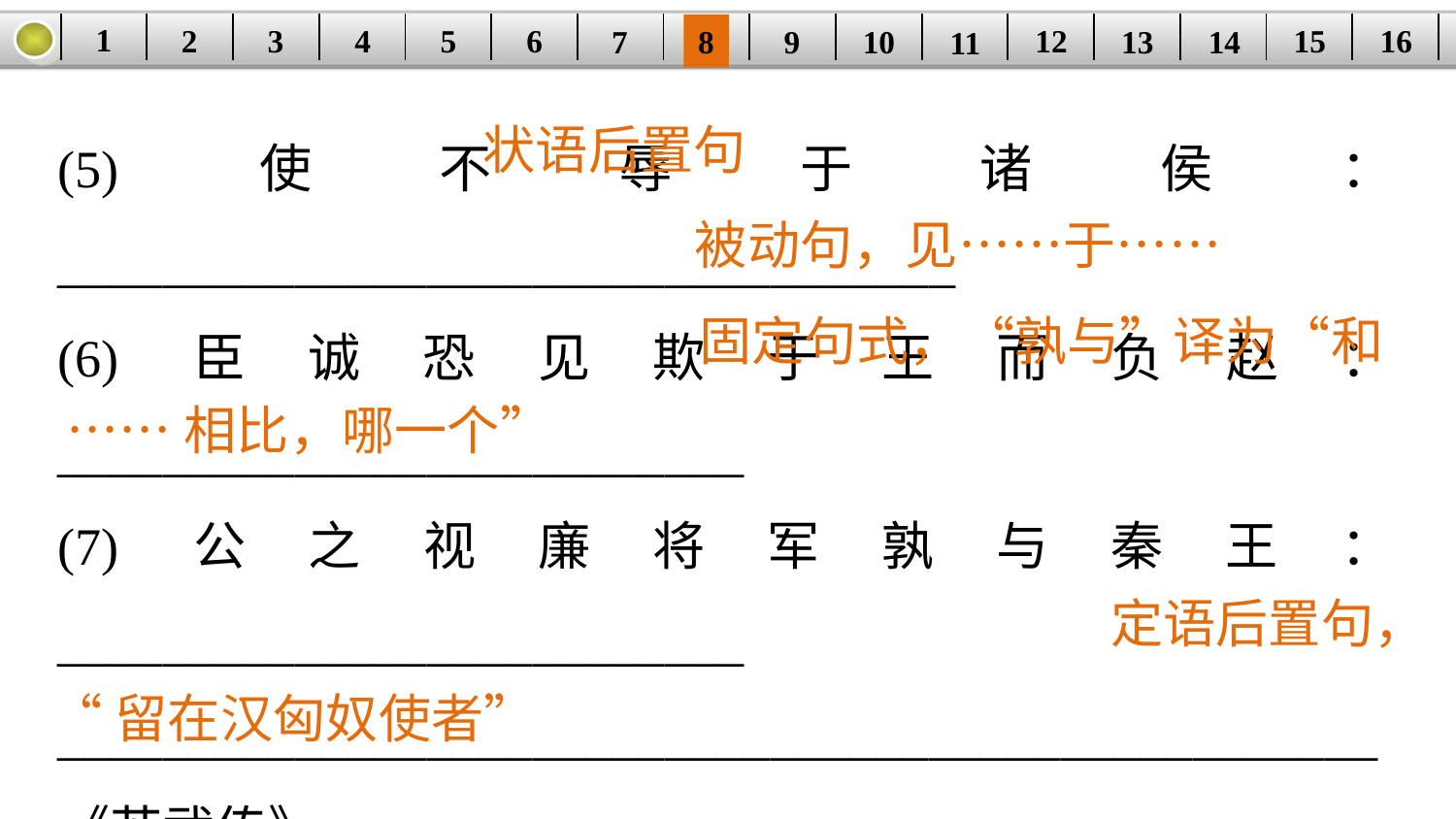

1
2
3
4
16
|  |  |  |  |  |  |  |  |  |  |  |  |  |  |  |  |
| --- | --- | --- | --- | --- | --- | --- | --- | --- | --- | --- | --- | --- | --- | --- | --- |
5
6
15
12
7
8
14
9
10
13
11

(5)使不辱于诸侯：__________________________________
(6)臣诚恐见欺于王而负赵：__________________________
(7)公之视廉将军孰与秦王：__________________________
__________________________________________________
《苏武传》
(8)乃遣武以中郎将使持节送匈奴使留在汉者：__________
__________________________________________________
状语后置句
被动句，见……于……
固定句式，“孰与”译为“和
……相比，哪一个”
定语后置句，
“留在汉匈奴使者”